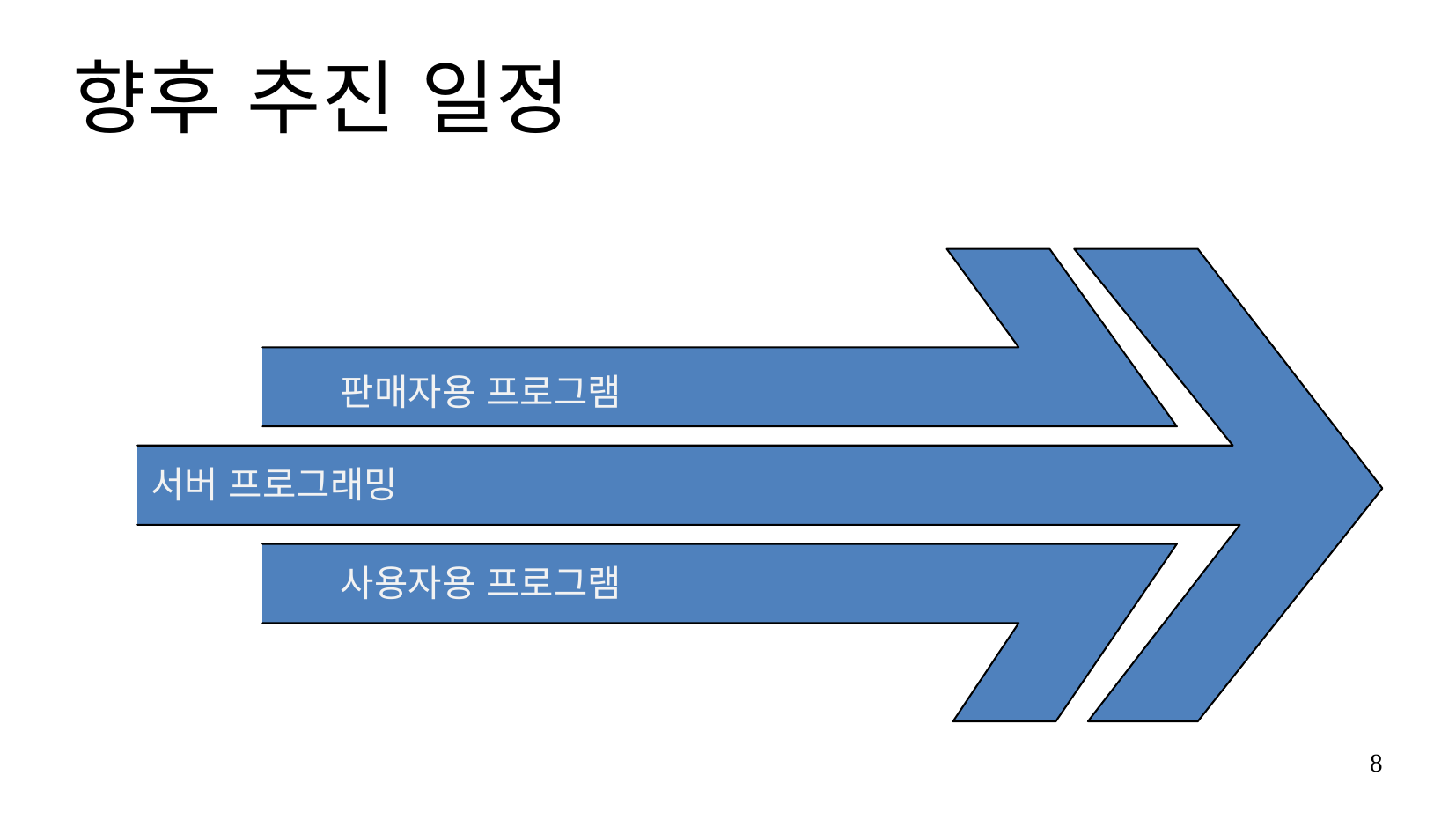

# 향후 추진 일정

판매자용 프로그램
서버 프로그래밍
사용자용 프로그램
8